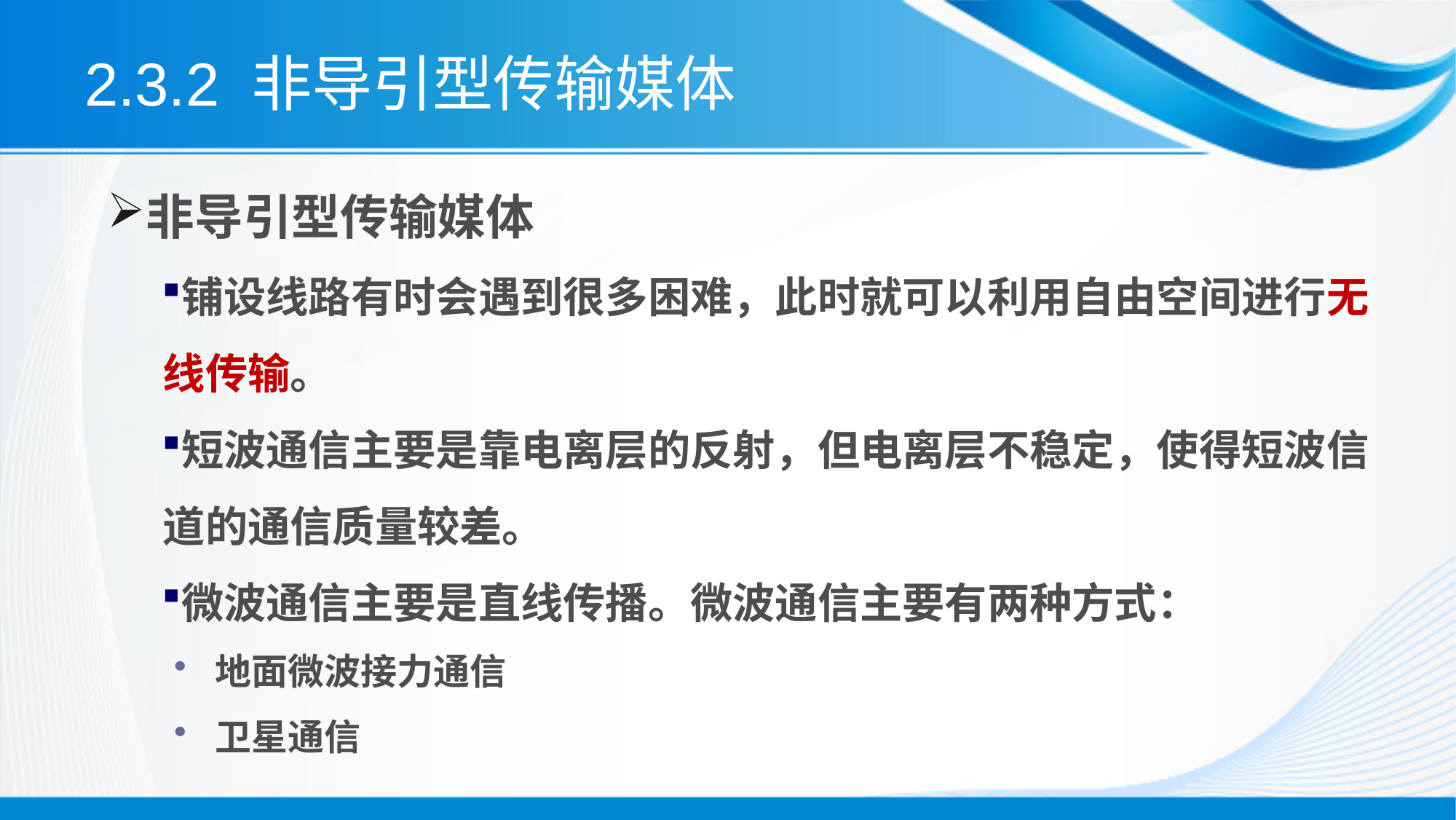

# 2.3.2 非导引型传输媒体
非导引型传输媒体
铺设线路有时会遇到很多困难，此时就可以利用自由空间进行无线传输。
短波通信主要是靠电离层的反射，但电离层不稳定，使得短波信道的通信质量较差。
微波通信主要是直线传播。微波通信主要有两种方式：
地面微波接力通信
卫星通信